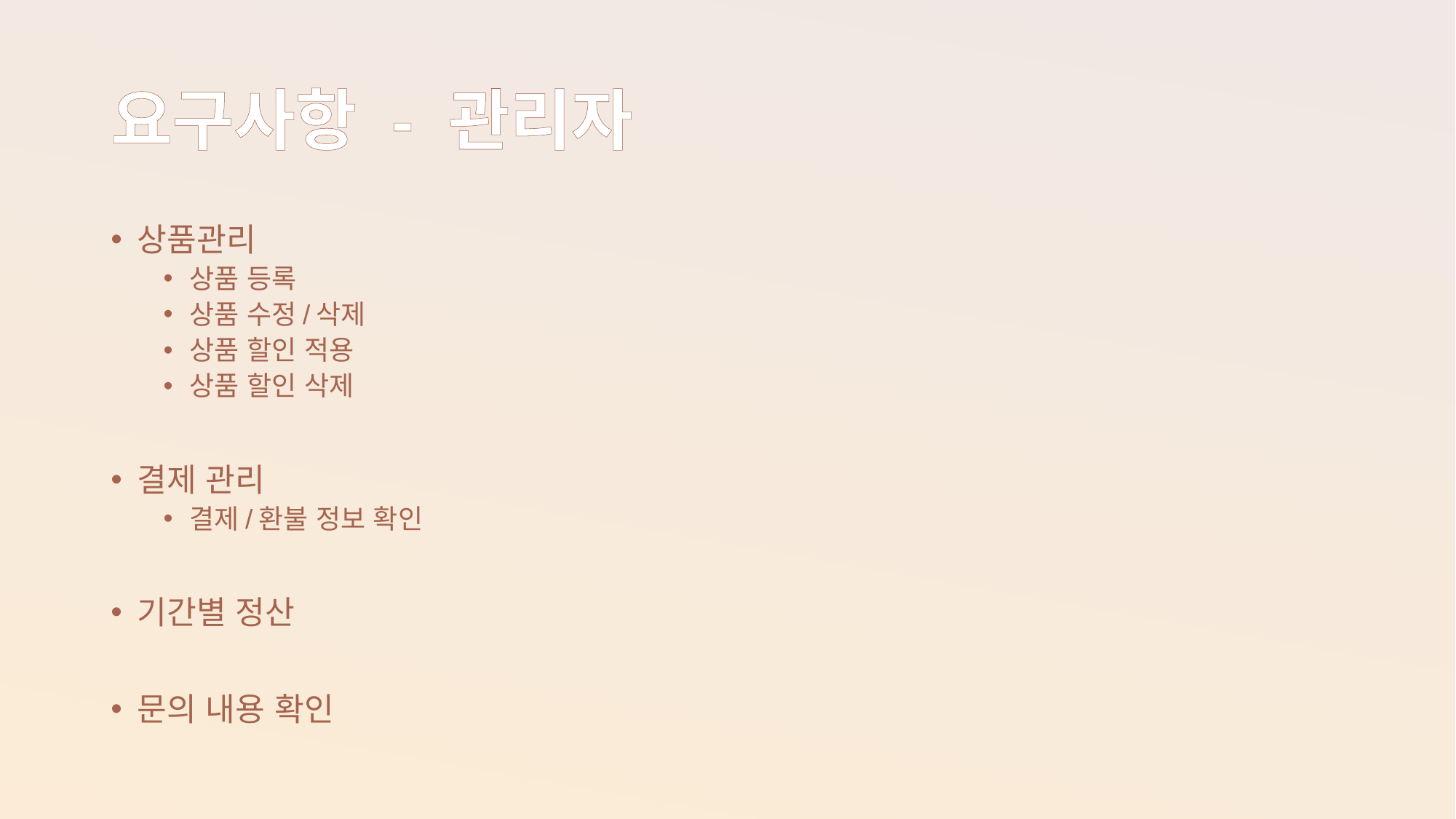

# 요구사항 - 관리자
상품관리
상품 등록
상품 수정/삭제
상품 할인 적용
상품 할인 삭제

결제 관리
결제/환불 정보 확인

기간별 정산

문의 내용 확인